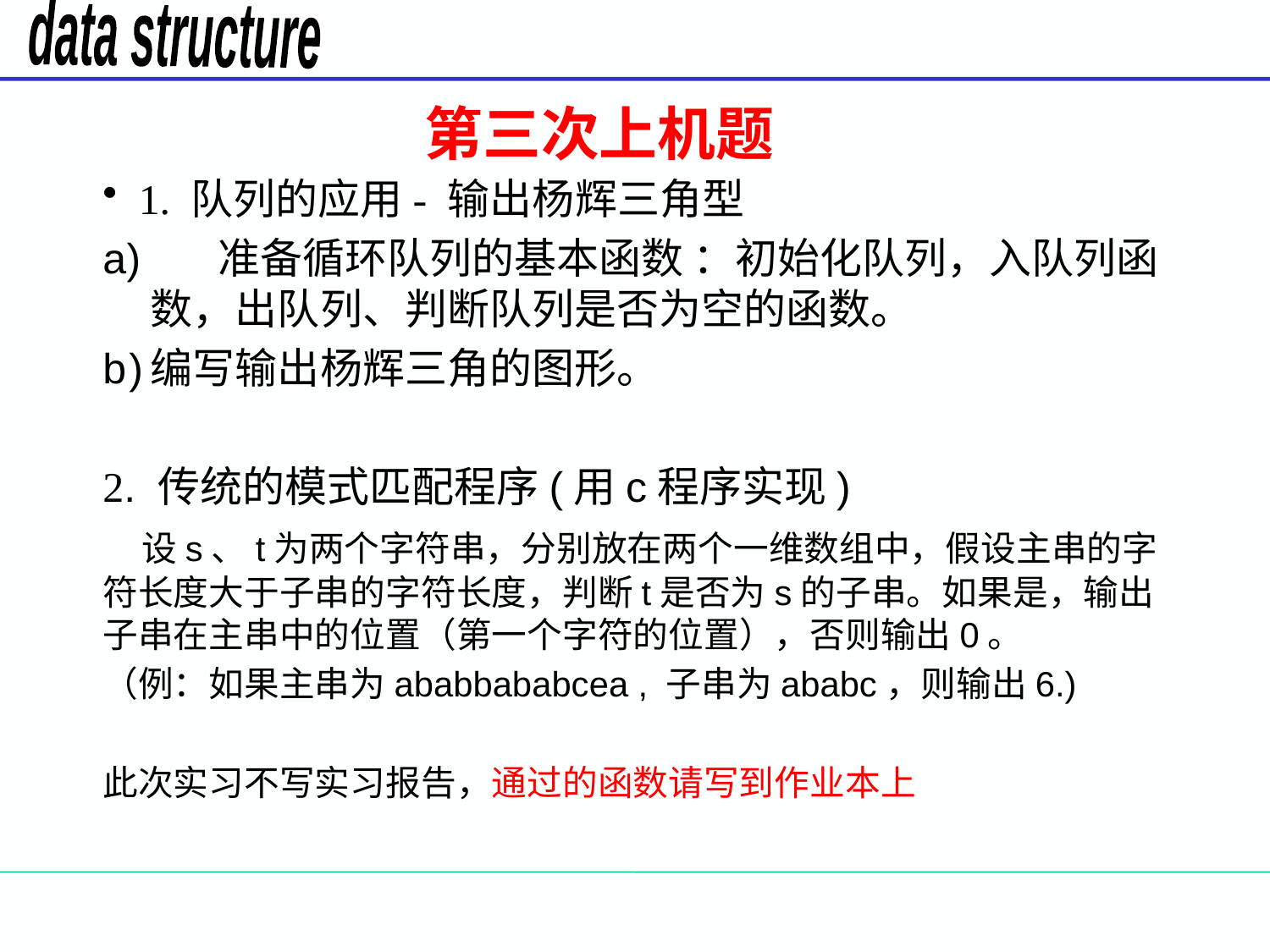

# 第三次上机题
1. 队列的应用- 输出杨辉三角型
      准备循环队列的基本函数 ：初始化队列，入队列函数，出队列、判断队列是否为空的函数。
编写输出杨辉三角的图形。

2. 传统的模式匹配程序(用c程序实现)
   设s、t为两个字符串，分别放在两个一维数组中，假设主串的字符长度大于子串的字符长度，判断t是否为s的子串。如果是，输出子串在主串中的位置（第一个字符的位置），否则输出0。
（例：如果主串为ababbababcea , 子串为ababc，则输出6.)

此次实习不写实习报告，通过的函数请写到作业本上